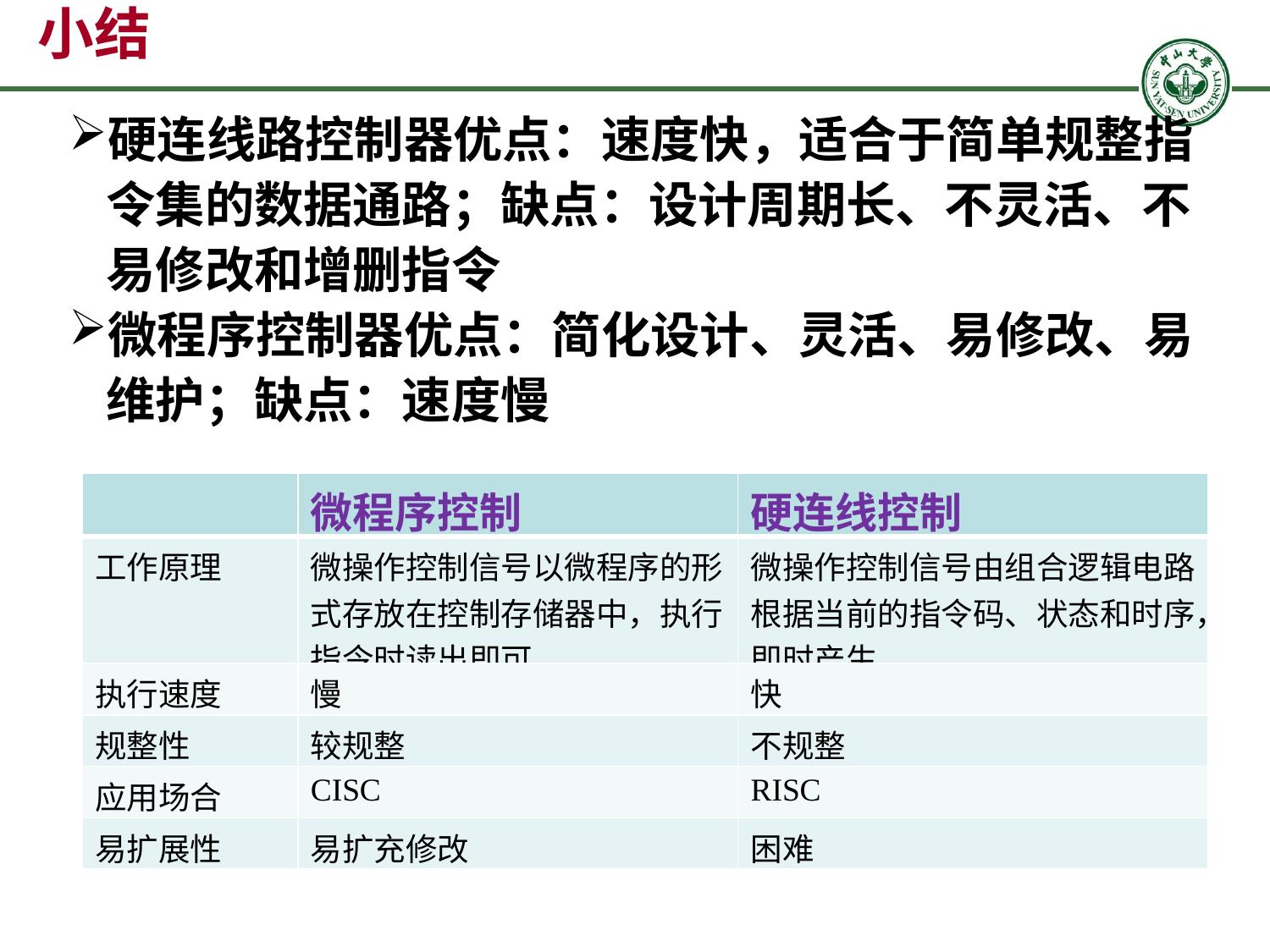

# 小结
硬连线路控制器优点：速度快，适合于简单规整指令集的数据通路；缺点：设计周期长、不灵活、不易修改和增删指令
微程序控制器优点：简化设计、灵活、易修改、易维护；缺点：速度慢
|  | 微程序控制 | 硬连线控制 |
| --- | --- | --- |
| 工作原理 | 微操作控制信号以微程序的形式存放在控制存储器中，执行指令时读出即可 | 微操作控制信号由组合逻辑电路根据当前的指令码、状态和时序，即时产生 |
| 执行速度 | 慢 | 快 |
| 规整性 | 较规整 | 不规整 |
| 应用场合 | CISC | RISC |
| 易扩展性 | 易扩充修改 | 困难 |